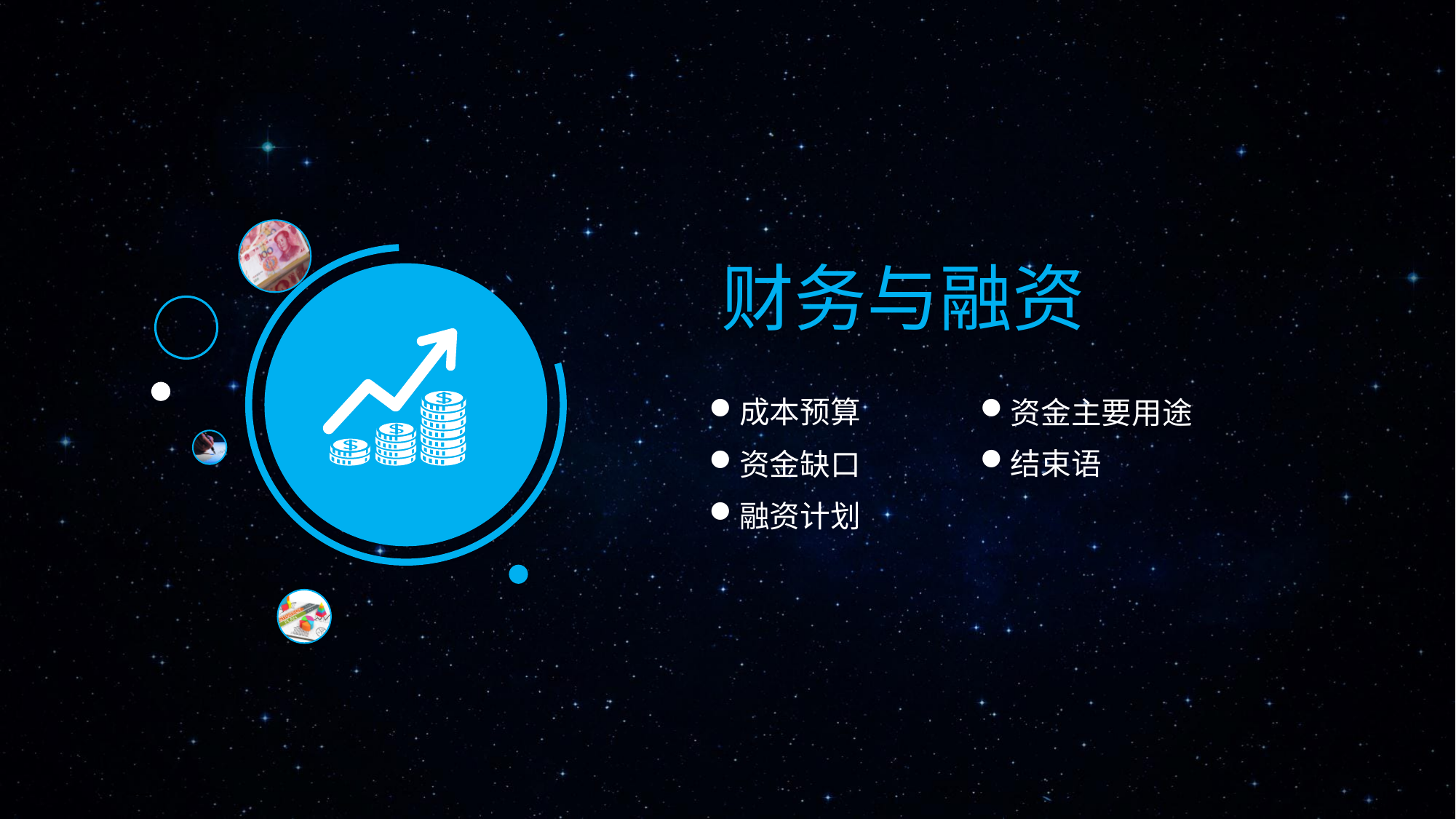

财务与融资

成本预算
资金缺口
融资计划
资金主要用途
结束语

PPT下载 http://www.1ppt.com/xiazai/